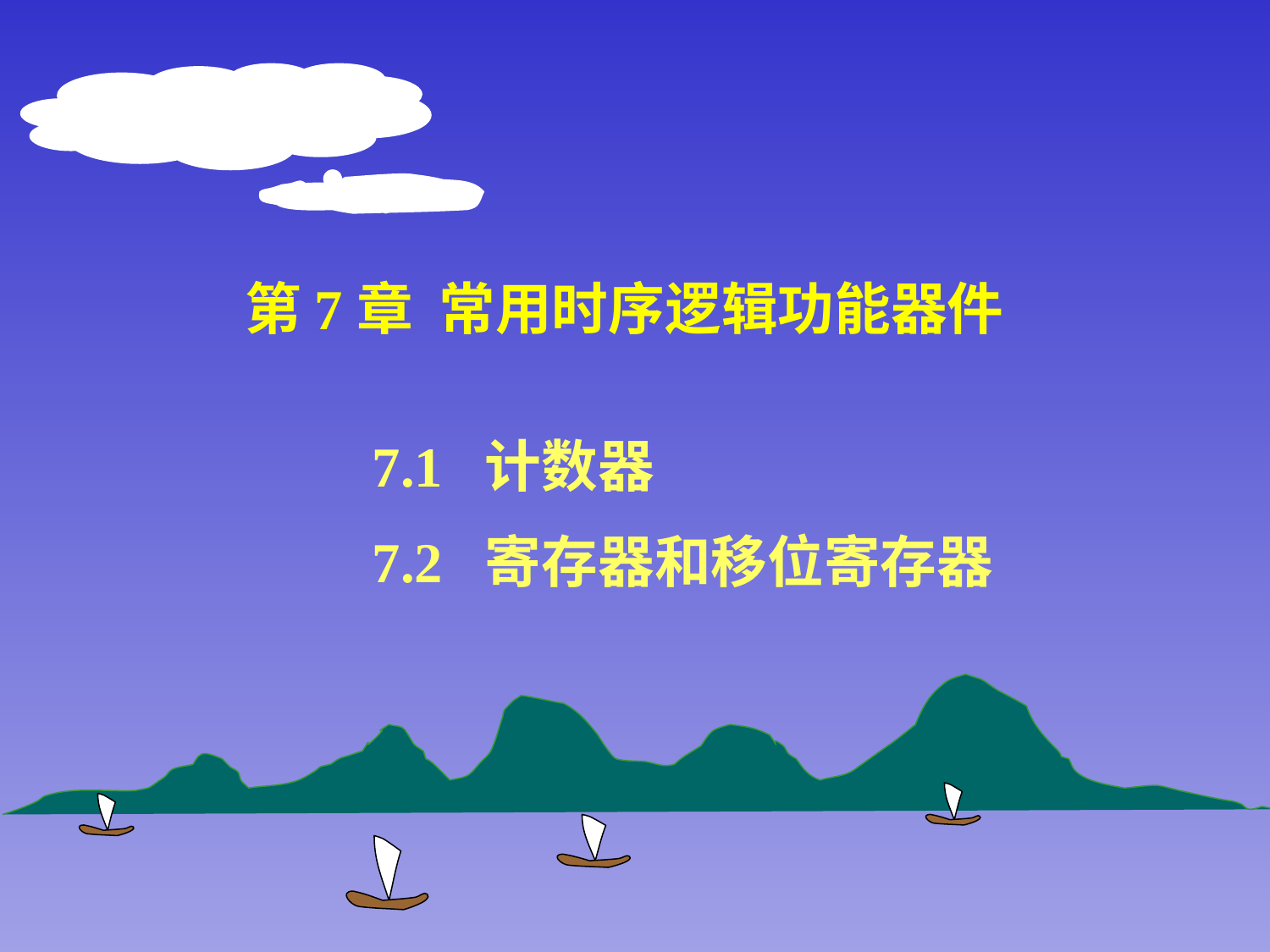

# 第7章  常用时序逻辑功能器件
7.1  计数器
7.2  寄存器和移位寄存器